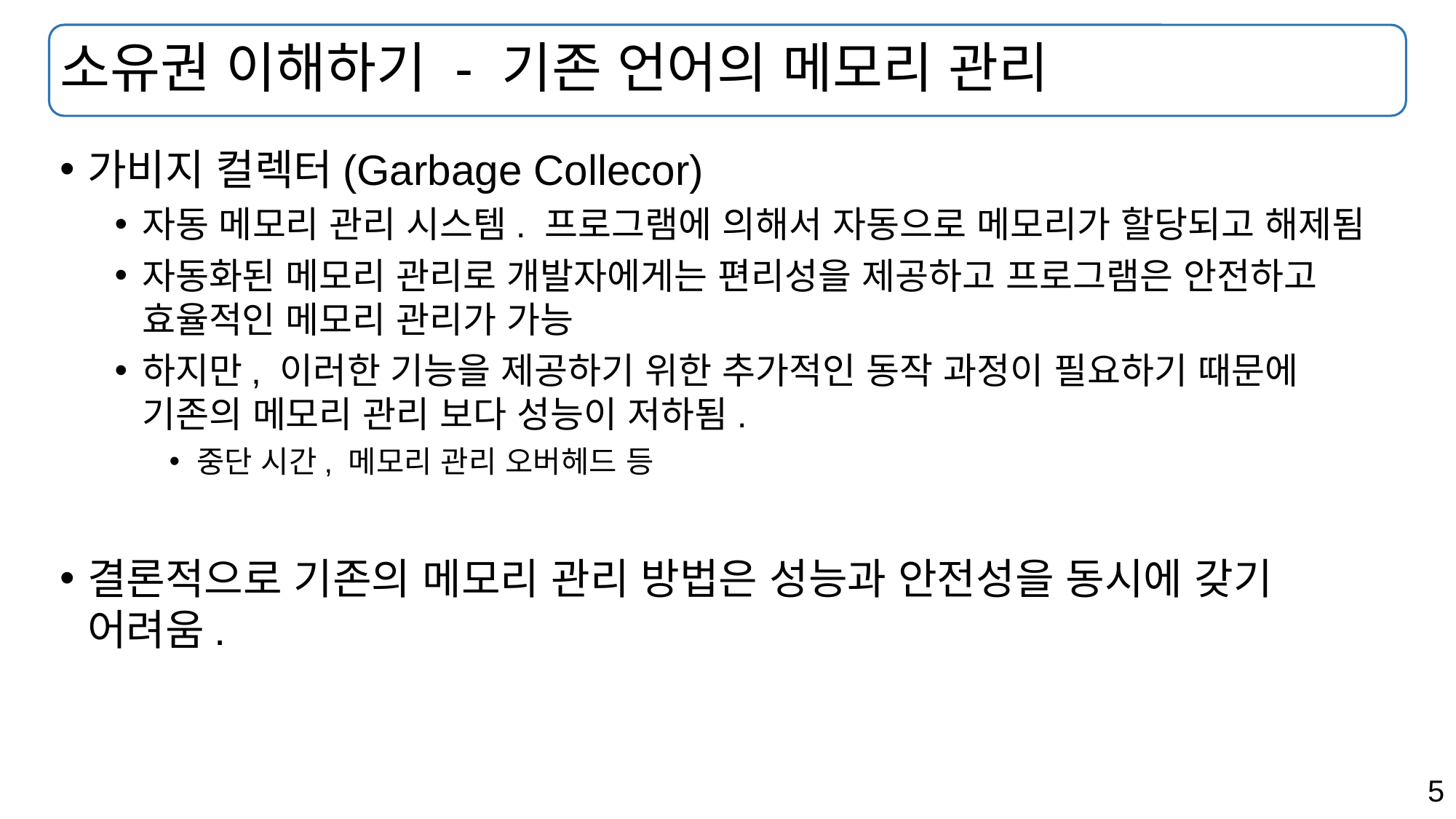

# 소유권 이해하기 - 기존 언어의 메모리 관리
가비지 컬렉터(Garbage Collecor)
자동 메모리 관리 시스템. 프로그램에 의해서 자동으로 메모리가 할당되고 해제됨
자동화된 메모리 관리로 개발자에게는 편리성을 제공하고 프로그램은 안전하고 효율적인 메모리 관리가 가능
하지만, 이러한 기능을 제공하기 위한 추가적인 동작 과정이 필요하기 때문에 기존의 메모리 관리 보다 성능이 저하됨.
중단 시간, 메모리 관리 오버헤드 등

결론적으로 기존의 메모리 관리 방법은 성능과 안전성을 동시에 갖기 어려움.